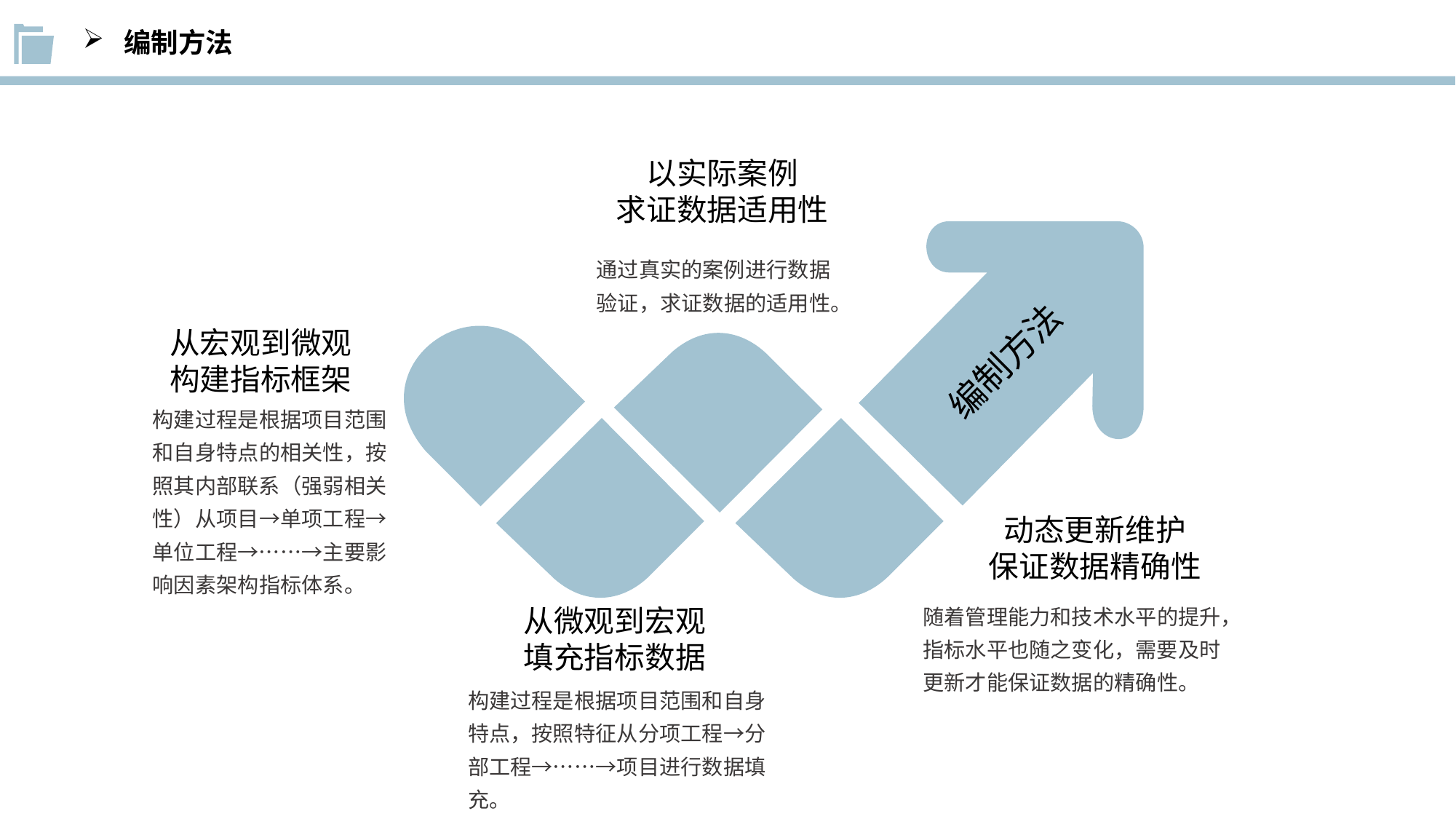

编制方法

以实际案例
求证数据适用性

通过真实的案例进行数据验证，求证数据的适用性。
从宏观到微观
构建指标框架
编制方法
构建过程是根据项目范围和自身特点的相关性，按照其内部联系（强弱相关性）从项目→单项工程→单位工程→……→主要影响因素架构指标体系。
动态更新维护
保证数据精确性
随着管理能力和技术水平的提升，指标水平也随之变化，需要及时更新才能保证数据的精确性。
从微观到宏观
填充指标数据
构建过程是根据项目范围和自身特点，按照特征从分项工程→分部工程→……→项目进行数据填充。